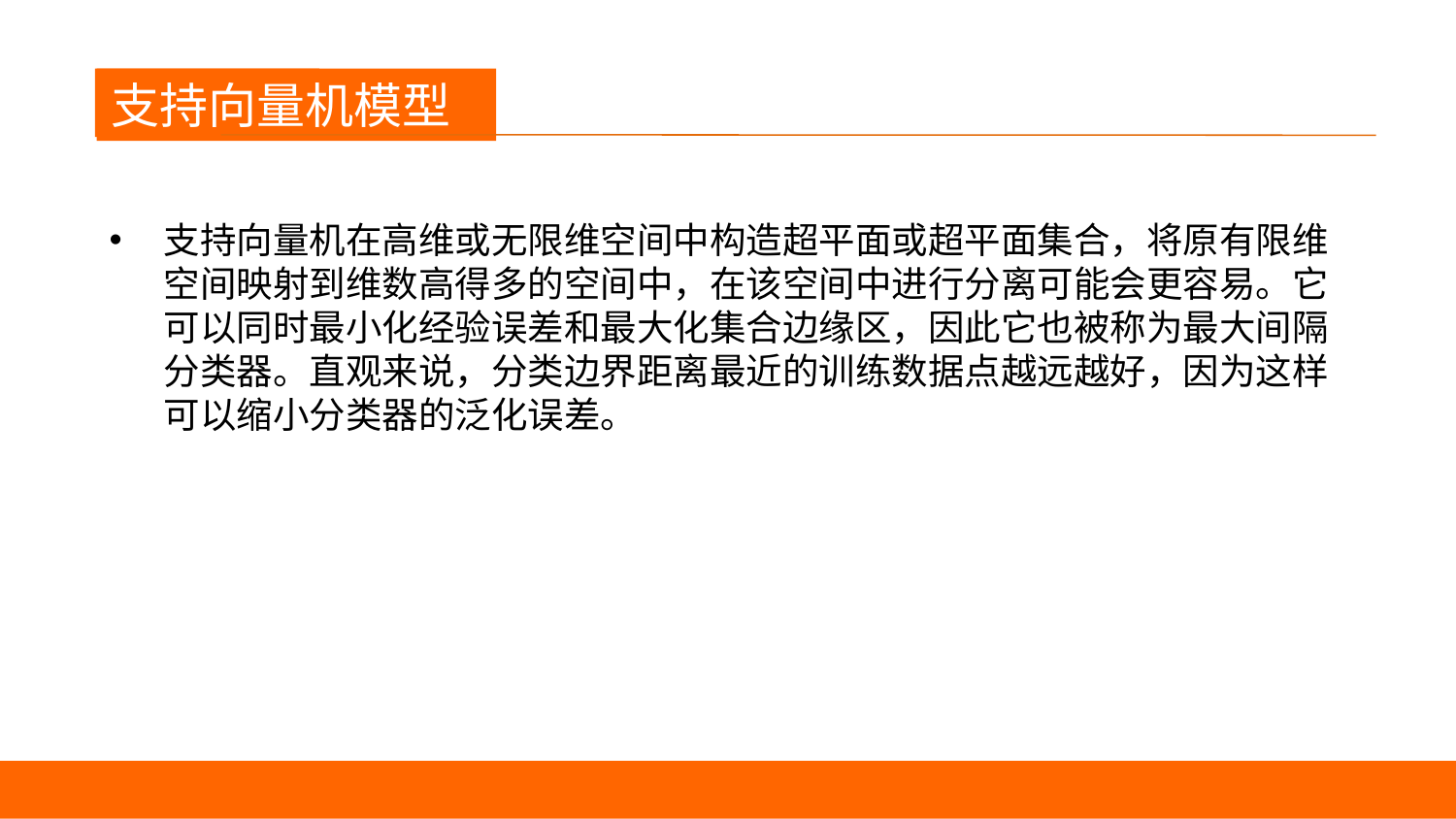

支持向量机模型

支持向量机在高维或无限维空间中构造超平面或超平面集合，将原有限维空间映射到维数高得多的空间中，在该空间中进行分离可能会更容易。它可以同时最小化经验误差和最大化集合边缘区，因此它也被称为最大间隔分类器。直观来说，分类边界距离最近的训练数据点越远越好，因为这样可以缩小分类器的泛化误差。